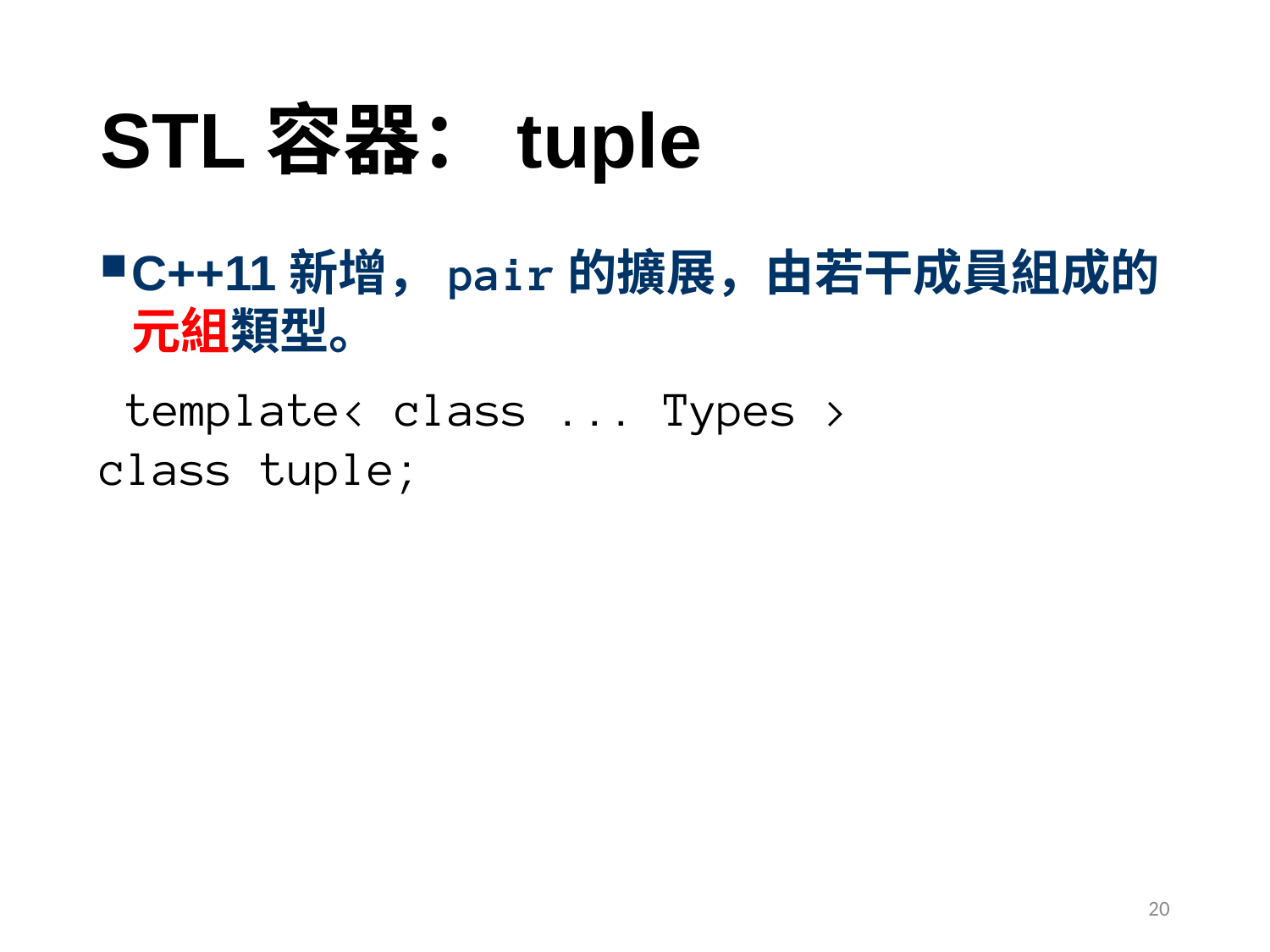

# STL容器：tuple
C++11新增，pair的擴展，由若干成員組成的元組類型。
 template< class ... Types > class tuple;
20